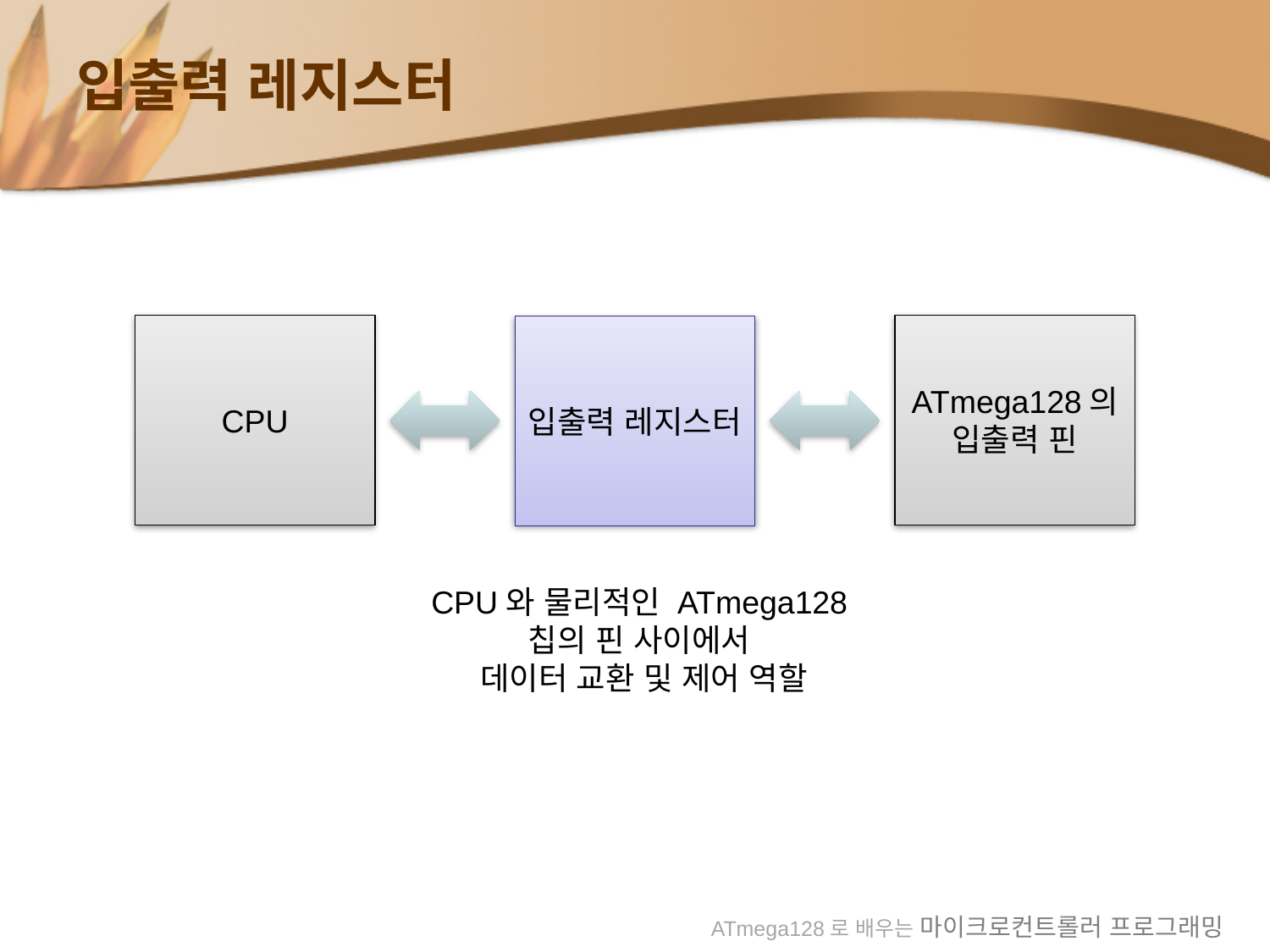

# 입출력 레지스터
CPU
ATmega128의
입출력 핀
입출력 레지스터

CPU와 물리적인 ATmega128
칩의 핀 사이에서
데이터 교환 및 제어 역할